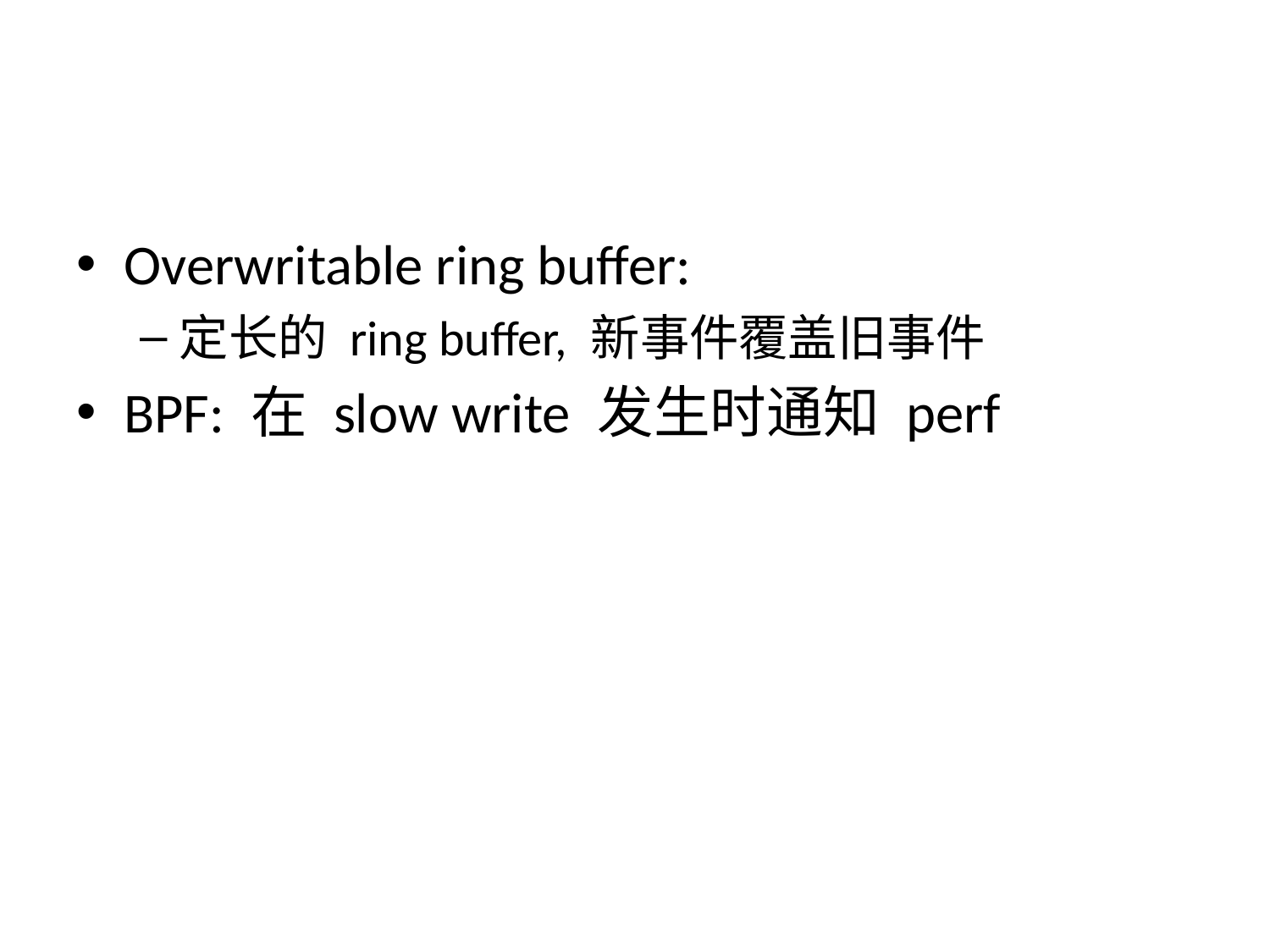

#
Overwritable ring buffer:
定长的 ring buffer, 新事件覆盖旧事件
BPF: 在 slow write 发生时通知 perf